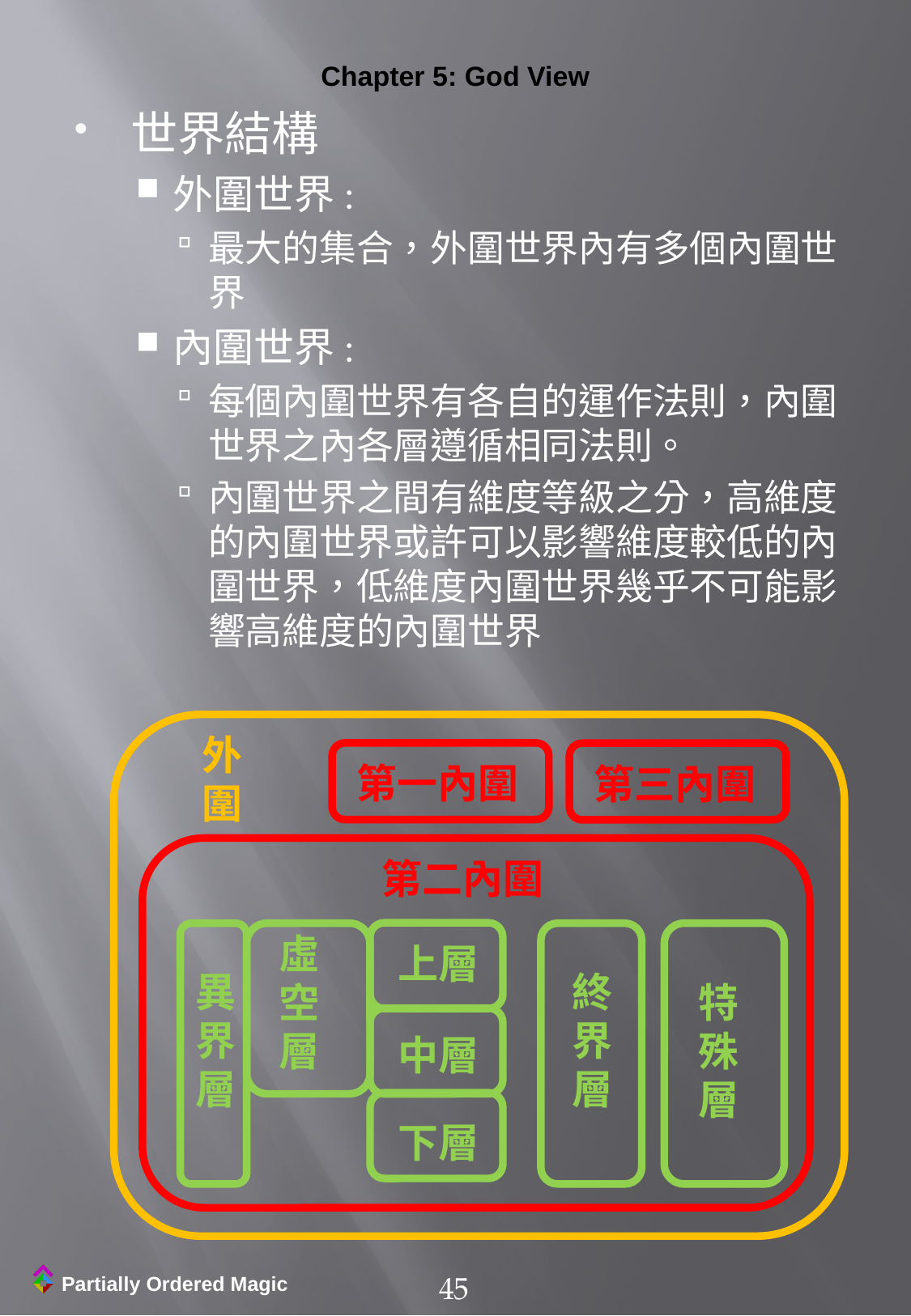

# Chapter 5: God View
世界結構
外圍世界:
最大的集合，外圍世界內有多個內圍世界
內圍世界:
每個內圍世界有各自的運作法則，內圍世界之內各層遵循相同法則。
內圍世界之間有維度等級之分，高維度的內圍世界或許可以影響維度較低的內圍世界，低維度內圍世界幾乎不可能影響高維度的內圍世界

外圍

第一內圍
第三內圍

第二內圍

虛空層

上層
異界層
終界層
特殊層

中層

下層